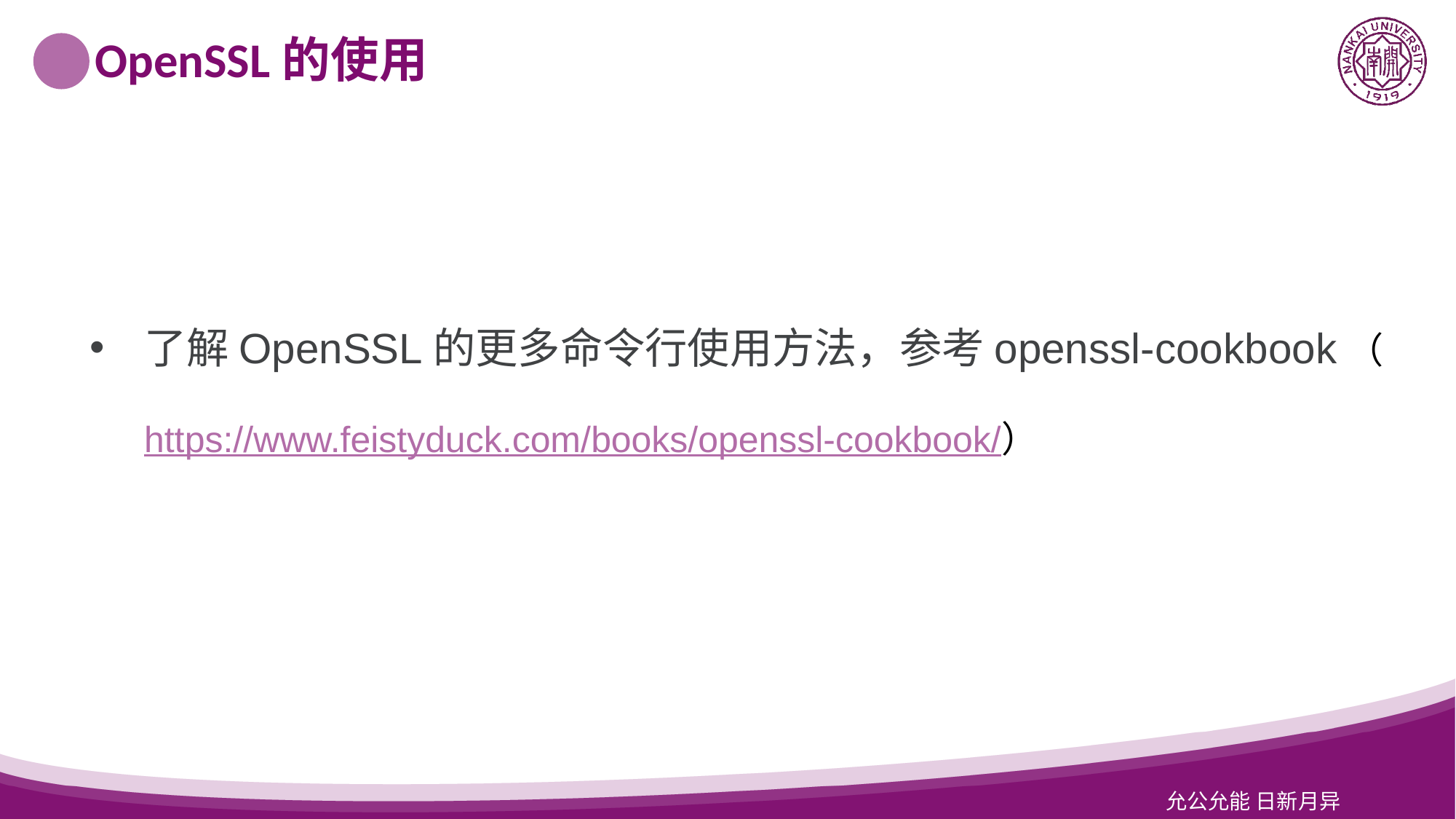

选中图片Delete，点击中间图标即可插入新图片

OpenSSL的使用
了解OpenSSL的更多命令行使用方法，参考openssl-cookbook（https://www.feistyduck.com/books/openssl-cookbook/）